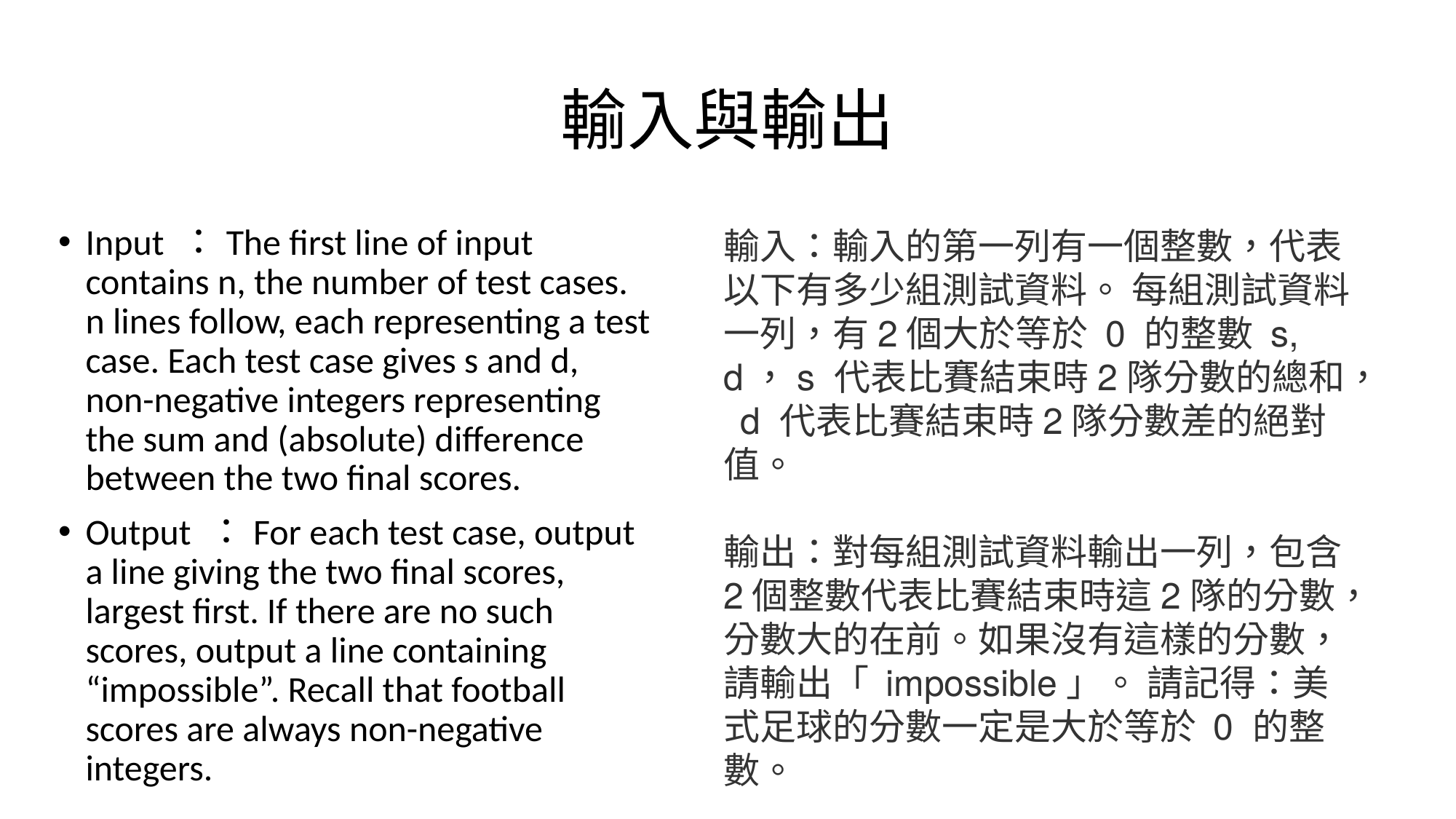

# 輸入與輸出
Input ：The first line of input contains n, the number of test cases. n lines follow, each representing a test case. Each test case gives s and d, non-negative integers representing the sum and (absolute) difference between the two final scores.
Output ：For each test case, output a line giving the two final scores, largest first. If there are no such scores, output a line containing “impossible”. Recall that football scores are always non-negative integers.
輸入：輸入的第一列有一個整數，代表以下有多少組測試資料。 每組測試資料一列，有2個大於等於 0 的整數 s, d，s 代表比賽結束時2隊分數的總和， d 代表比賽結束時2隊分數差的絕對值。
輸出：對每組測試資料輸出一列，包含2個整數代表比賽結束時這2隊的分數，分數大的在前。如果沒有這樣的分數，請輸出「 impossible」。 請記得：美式足球的分數一定是大於等於 0 的整數。